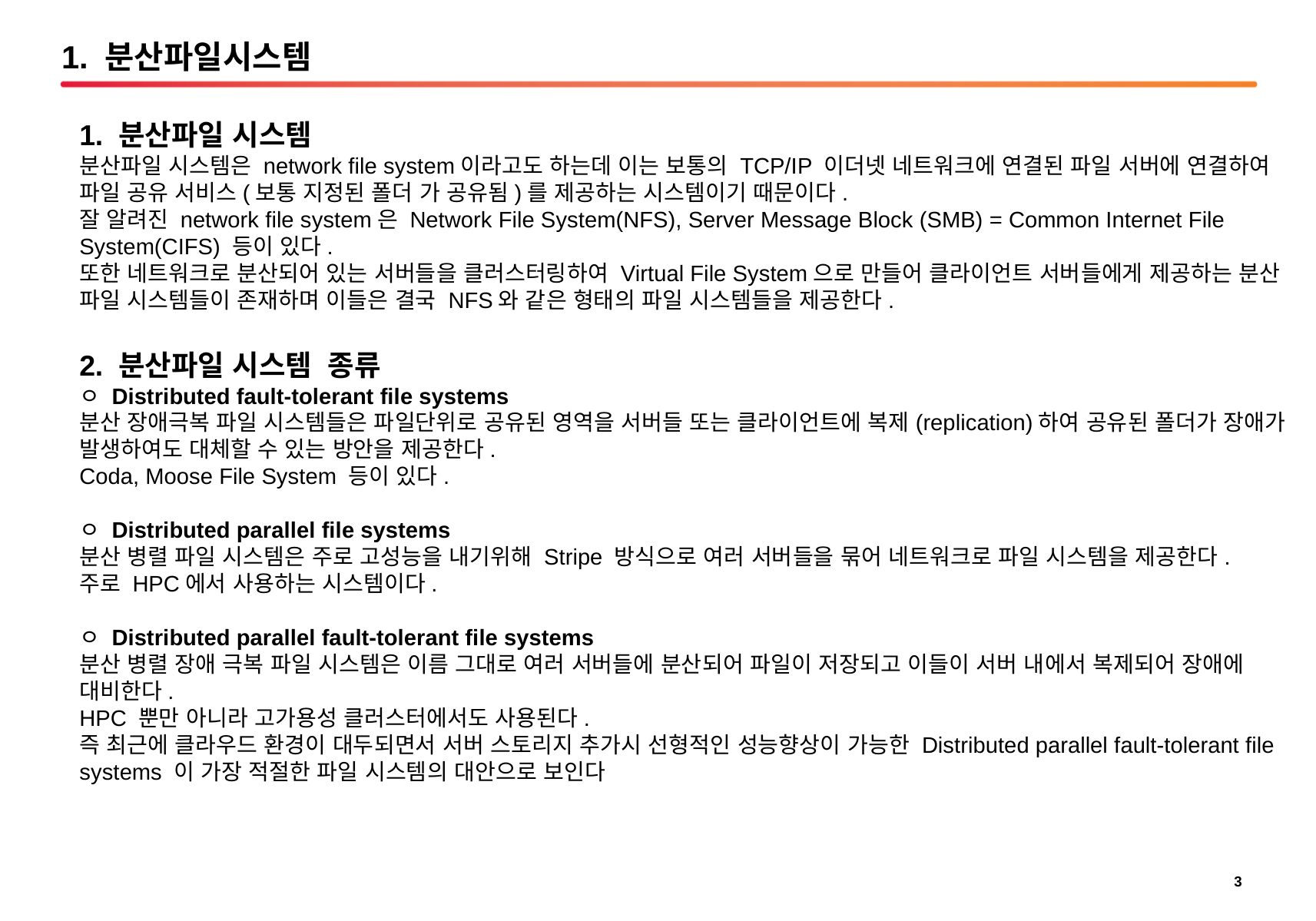

# 1. 분산파일시스템
1. 분산파일 시스템
분산파일 시스템은 network file system이라고도 하는데 이는 보통의 TCP/IP 이더넷 네트워크에 연결된 파일 서버에 연결하여 파일 공유 서비스(보통 지정된 폴더 가 공유됨)를 제공하는 시스템이기 때문이다.
잘 알려진 network file system은 Network File System(NFS), Server Message Block (SMB) = Common Internet File System(CIFS) 등이 있다.
또한 네트워크로 분산되어 있는 서버들을 클러스터링하여 Virtual File System으로 만들어 클라이언트 서버들에게 제공하는 분산 파일 시스템들이 존재하며 이들은 결국 NFS와 같은 형태의 파일 시스템들을 제공한다.

2. 분산파일 시스템  종류
ㅇ Distributed fault-tolerant file systems
분산 장애극복 파일 시스템들은 파일단위로 공유된 영역을 서버들 또는 클라이언트에 복제(replication)하여 공유된 폴더가 장애가 발생하여도 대체할 수 있는 방안을 제공한다.
Coda, Moose File System 등이 있다.
ㅇ Distributed parallel file systems
분산 병렬 파일 시스템은 주로 고성능을 내기위해 Stripe 방식으로 여러 서버들을 묶어 네트워크로 파일 시스템을 제공한다.
주로 HPC에서 사용하는 시스템이다.
ㅇ Distributed parallel fault-tolerant file systems
분산 병렬 장애 극복 파일 시스템은 이름 그대로 여러 서버들에 분산되어 파일이 저장되고 이들이 서버 내에서 복제되어 장애에 대비한다.
HPC 뿐만 아니라 고가용성 클러스터에서도 사용된다.
즉 최근에 클라우드 환경이 대두되면서 서버 스토리지 추가시 선형적인 성능향상이 가능한 Distributed parallel fault-tolerant file systems 이 가장 적절한 파일 시스템의 대안으로 보인다